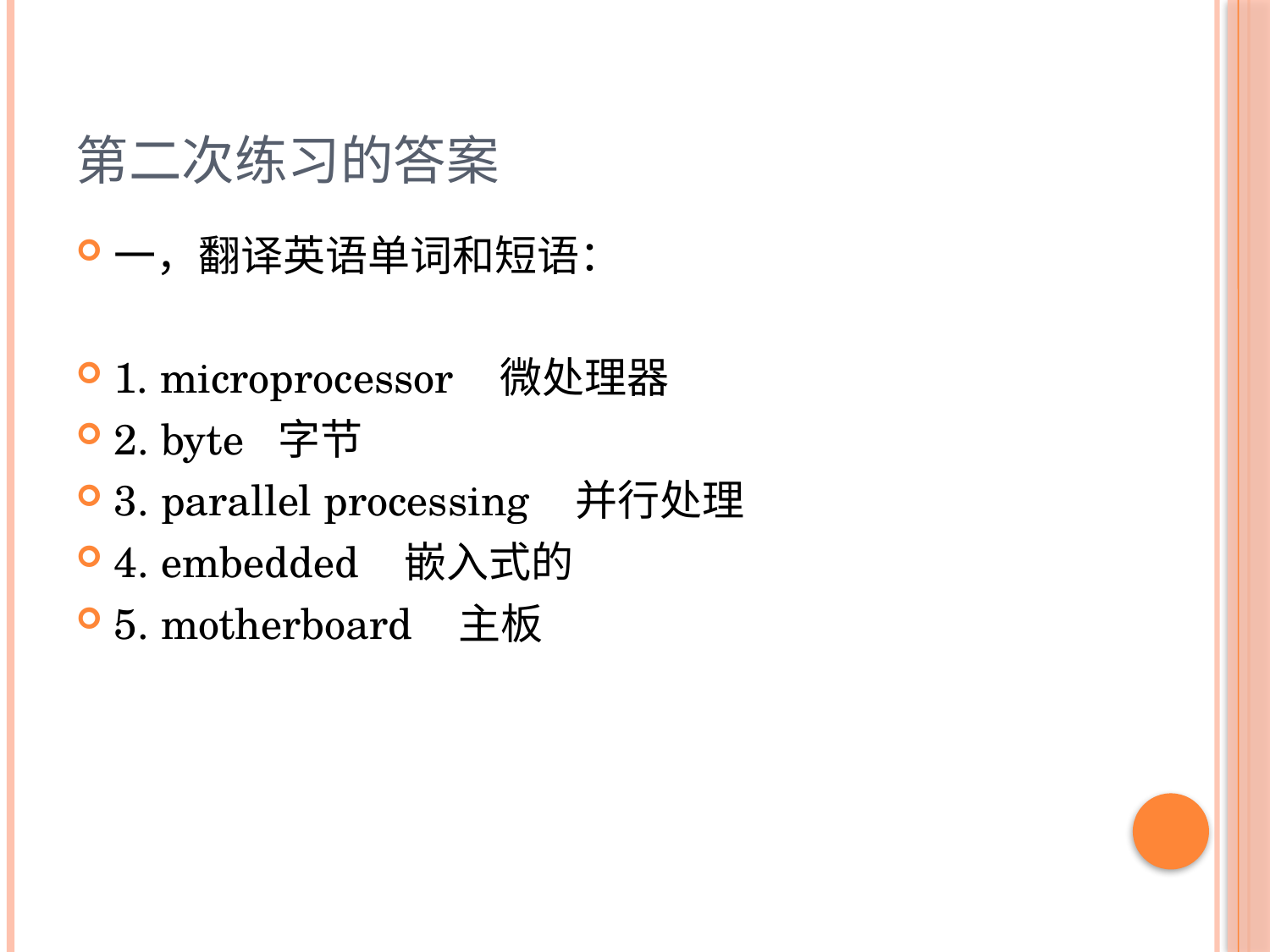

# 第二次练习的答案
一，翻译英语单词和短语：

1. microprocessor   微处理器
2. byte  字节
3. parallel processing   并行处理
4. embedded   嵌入式的
5. motherboard   主板